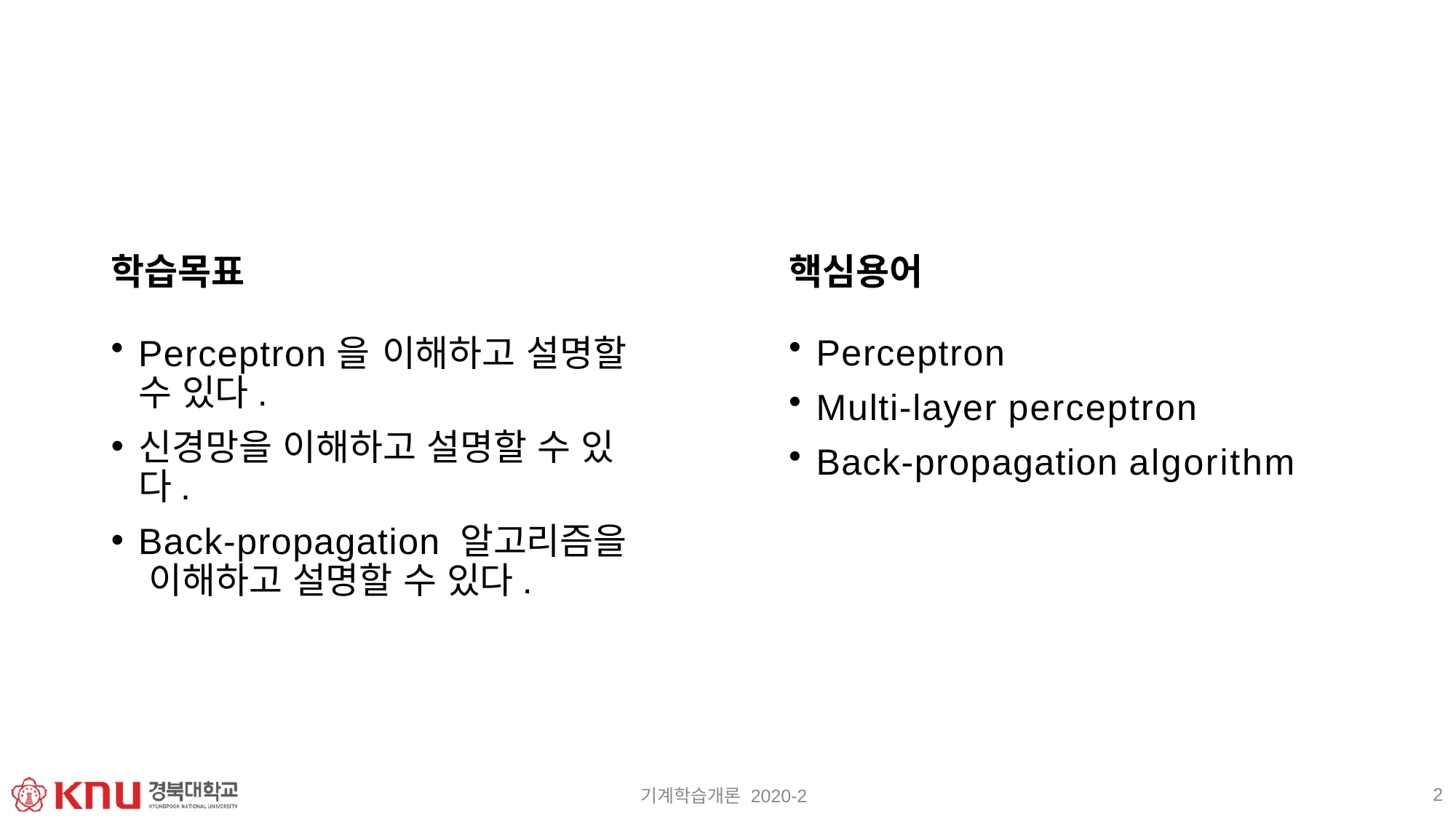

# 학습목표
핵심용어
Perceptron
Multi-layer perceptron
Back-propagation algorithm
Perceptron을 이해하고 설명할  수 있다.
신경망을 이해하고 설명할 수 있  다.
Back-propagation 알고리즘을  이해하고 설명할 수 있다.
2
기계학습개론 2020-2